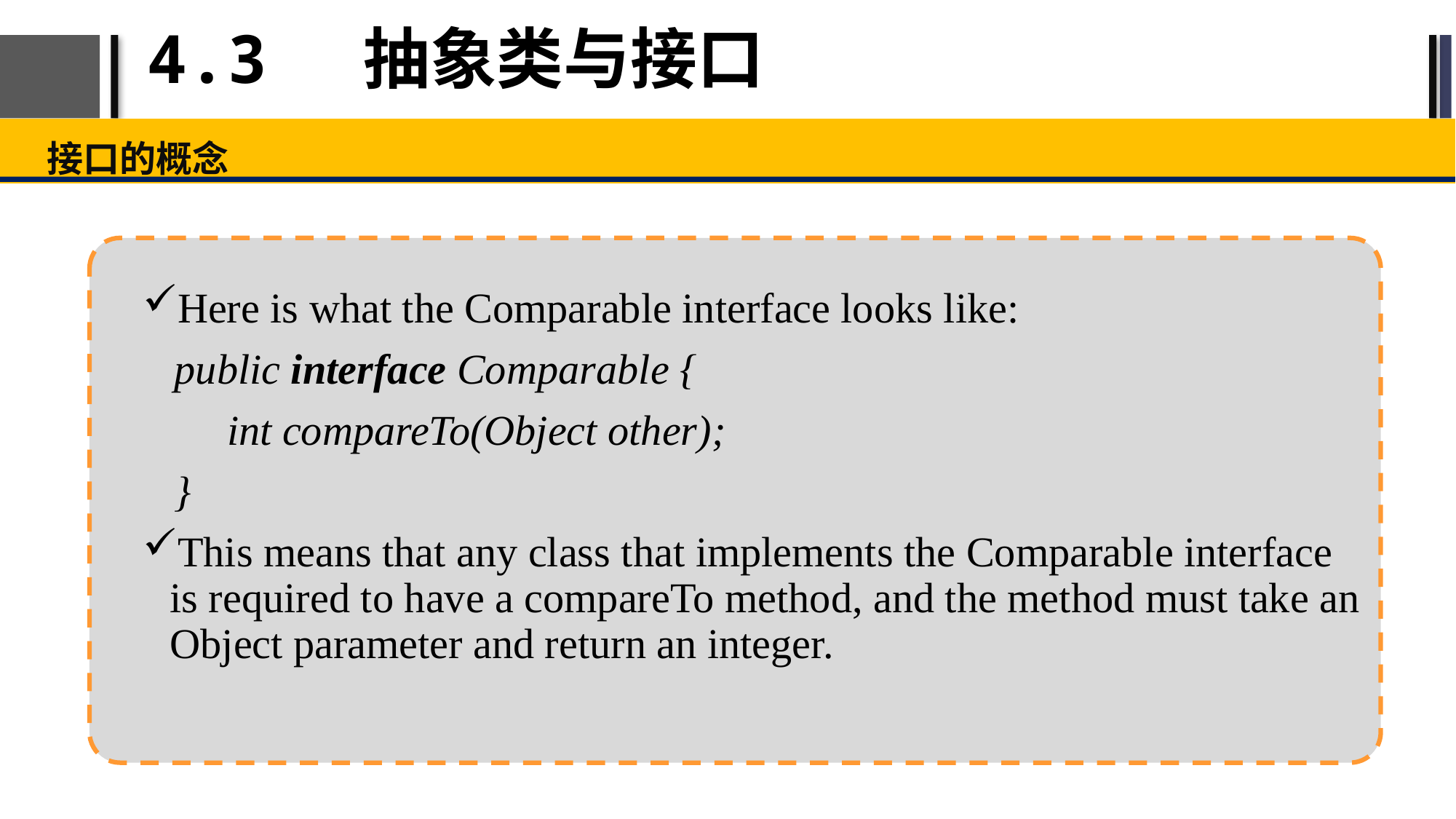

# 4.3  抽象类与接口

接口的概念

Here is what the Comparable interface looks like:
   public interface Comparable {
        int compareTo(Object other);
   }
This means that any class that implements the Comparable interface is required to have a compareTo method, and the method must take an Object parameter and return an integer.